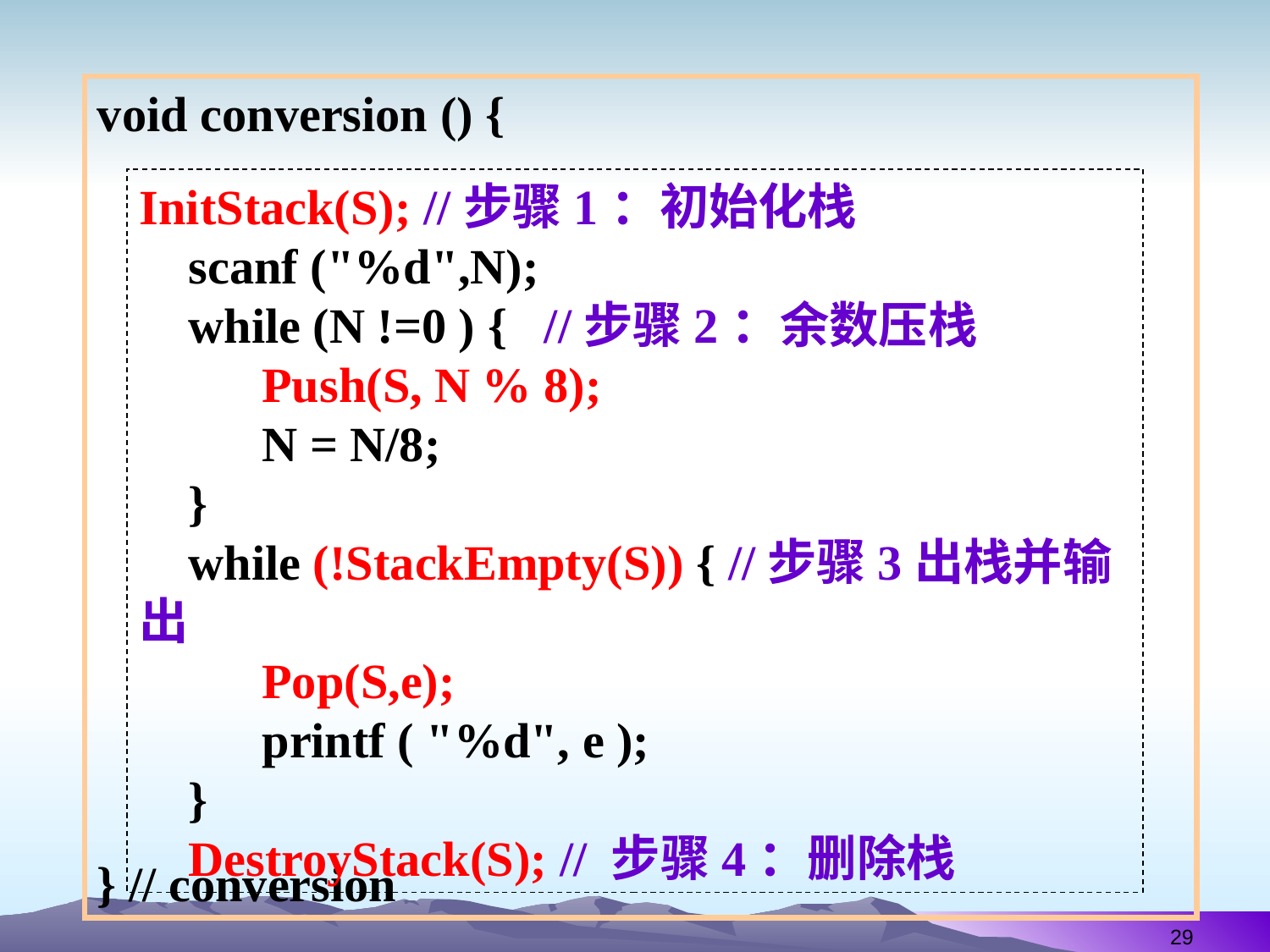

void conversion () {

} // conversion
InitStack(S); //步骤1：初始化栈
    scanf ("%d",N);
    while (N !=0 ) {   //步骤2：余数压栈
          Push(S, N % 8);
          N = N/8;
    }
    while (!StackEmpty(S)) { //步骤3出栈并输出
          Pop(S,e);
          printf ( "%d", e );
    }
    DestroyStack(S); // 步骤4：删除栈
29